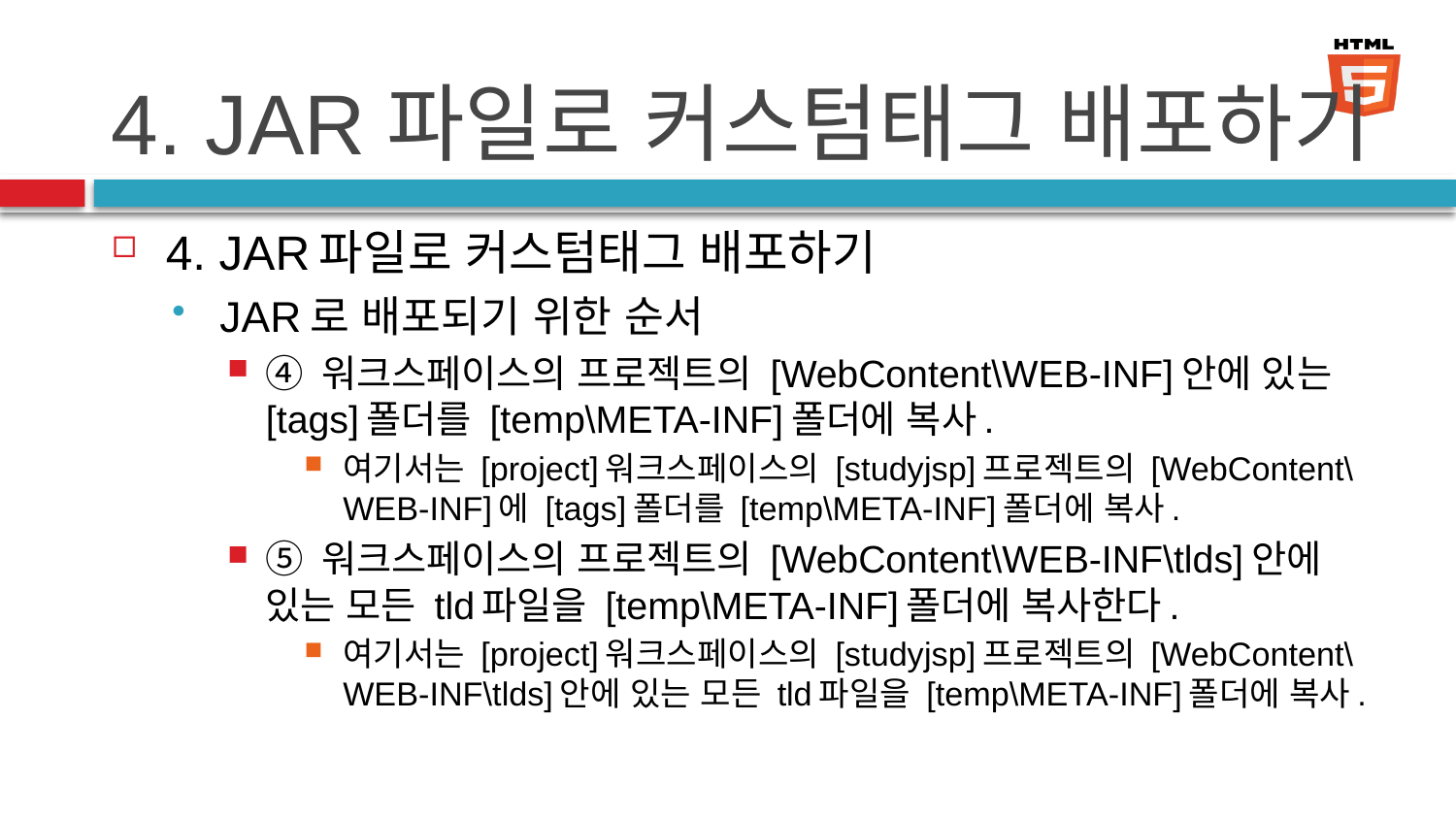

# 4. JAR파일로 커스텀태그 배포하기
4. JAR파일로 커스텀태그 배포하기
JAR로 배포되기 위한 순서
④ 워크스페이스의 프로젝트의 [WebContent\WEB-INF]안에 있는 [tags]폴더를 [temp\META-INF]폴더에 복사.
여기서는 [project]워크스페이스의 [studyjsp]프로젝트의 [WebContent\WEB-INF]에 [tags]폴더를 [temp\META-INF]폴더에 복사.
⑤ 워크스페이스의 프로젝트의 [WebContent\WEB-INF\tlds]안에 있는 모든 tld파일을 [temp\META-INF]폴더에 복사한다.
여기서는 [project]워크스페이스의 [studyjsp]프로젝트의 [WebContent\WEB-INF\tlds]안에 있는 모든 tld파일을 [temp\META-INF]폴더에 복사.